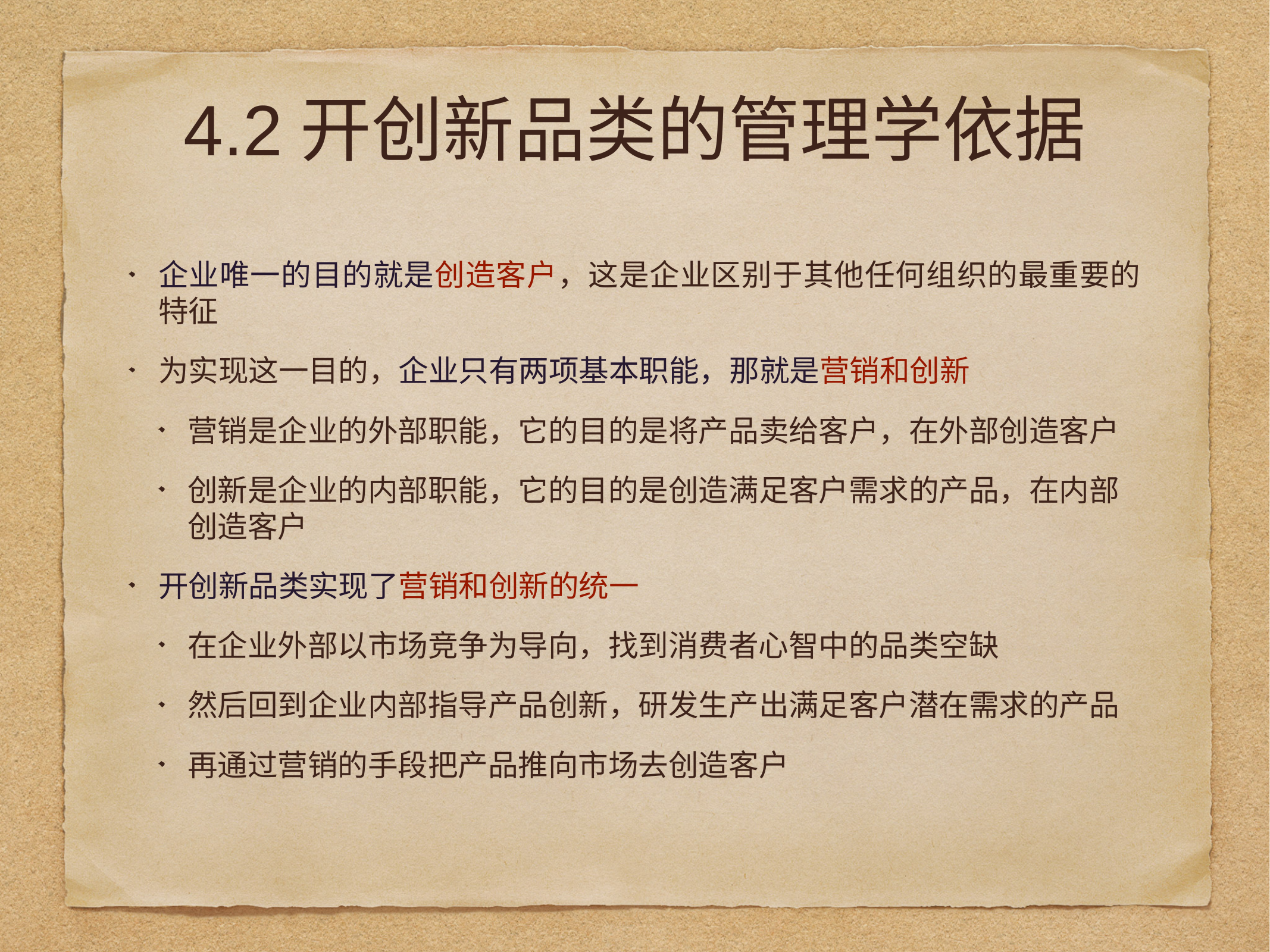

# 4.2开创新品类的管理学依据
企业唯一的目的就是创造客户，这是企业区别于其他任何组织的最重要的特征
为实现这一目的，企业只有两项基本职能，那就是营销和创新
营销是企业的外部职能，它的目的是将产品卖给客户，在外部创造客户
创新是企业的内部职能，它的目的是创造满足客户需求的产品，在内部创造客户
开创新品类实现了营销和创新的统一
在企业外部以市场竞争为导向，找到消费者心智中的品类空缺
然后回到企业内部指导产品创新，研发生产出满足客户潜在需求的产品
再通过营销的手段把产品推向市场去创造客户